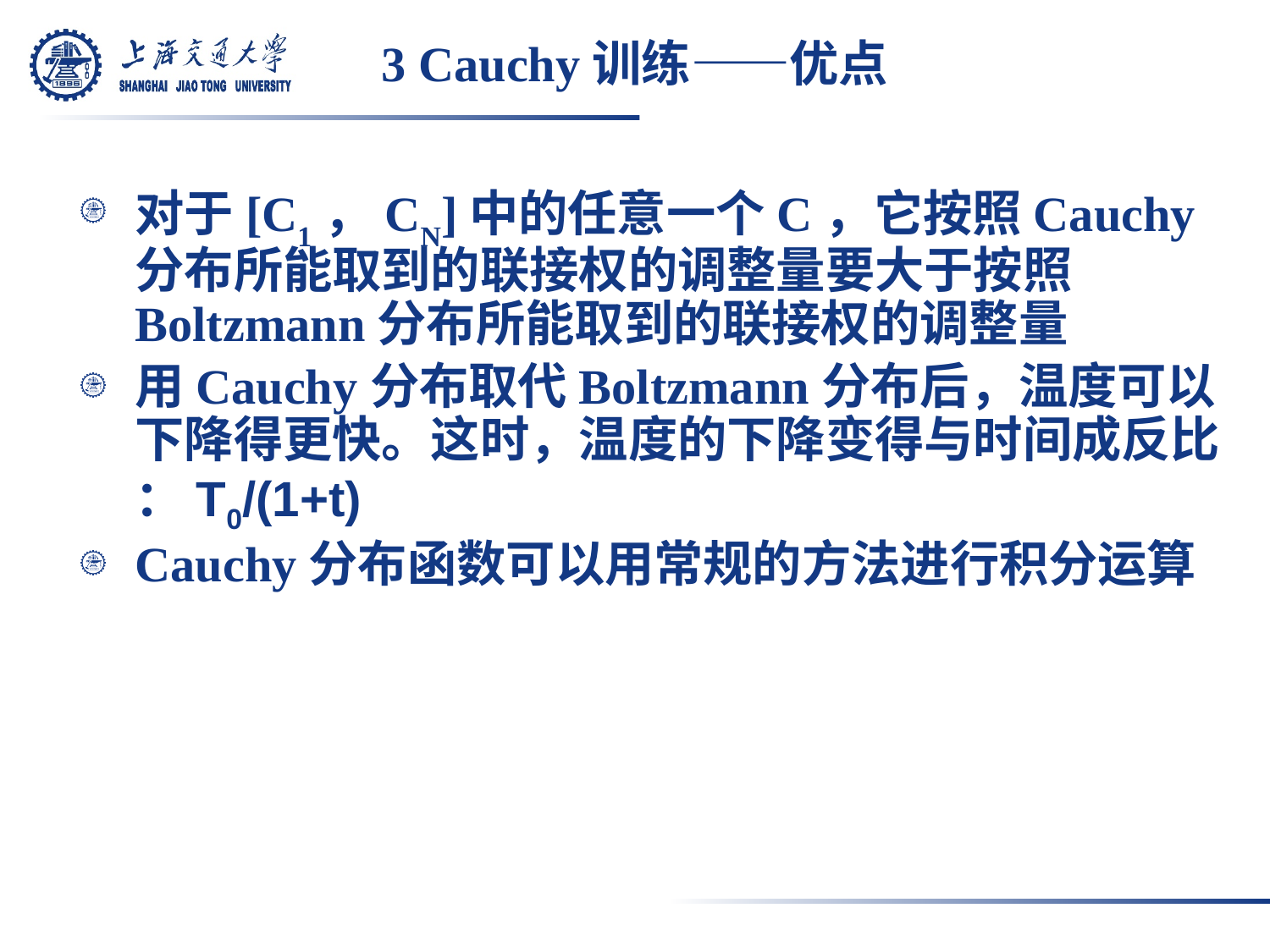

# 3 Cauchy训练——优点
对于[C1，CN]中的任意一个C，它按照Cauchy分布所能取到的联接权的调整量要大于按照Boltzmann分布所能取到的联接权的调整量
用Cauchy分布取代Boltzmann分布后，温度可以下降得更快。这时，温度的下降变得与时间成反比 ：T0/(1+t)
Cauchy分布函数可以用常规的方法进行积分运算